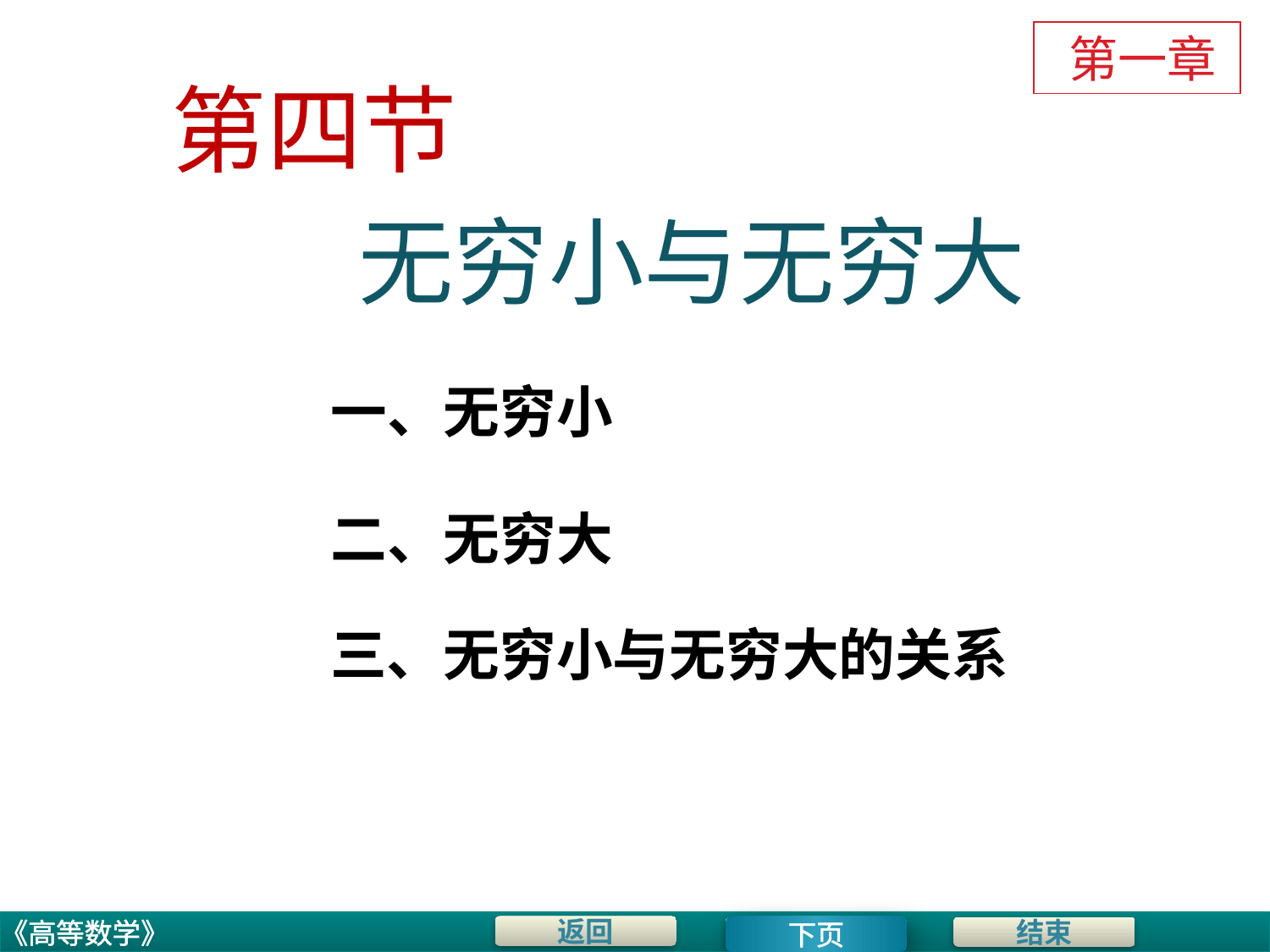

第一章
# 第四节
无穷小与无穷大
一、无穷小
二、无穷大
三、无穷小与无穷大的关系
下页